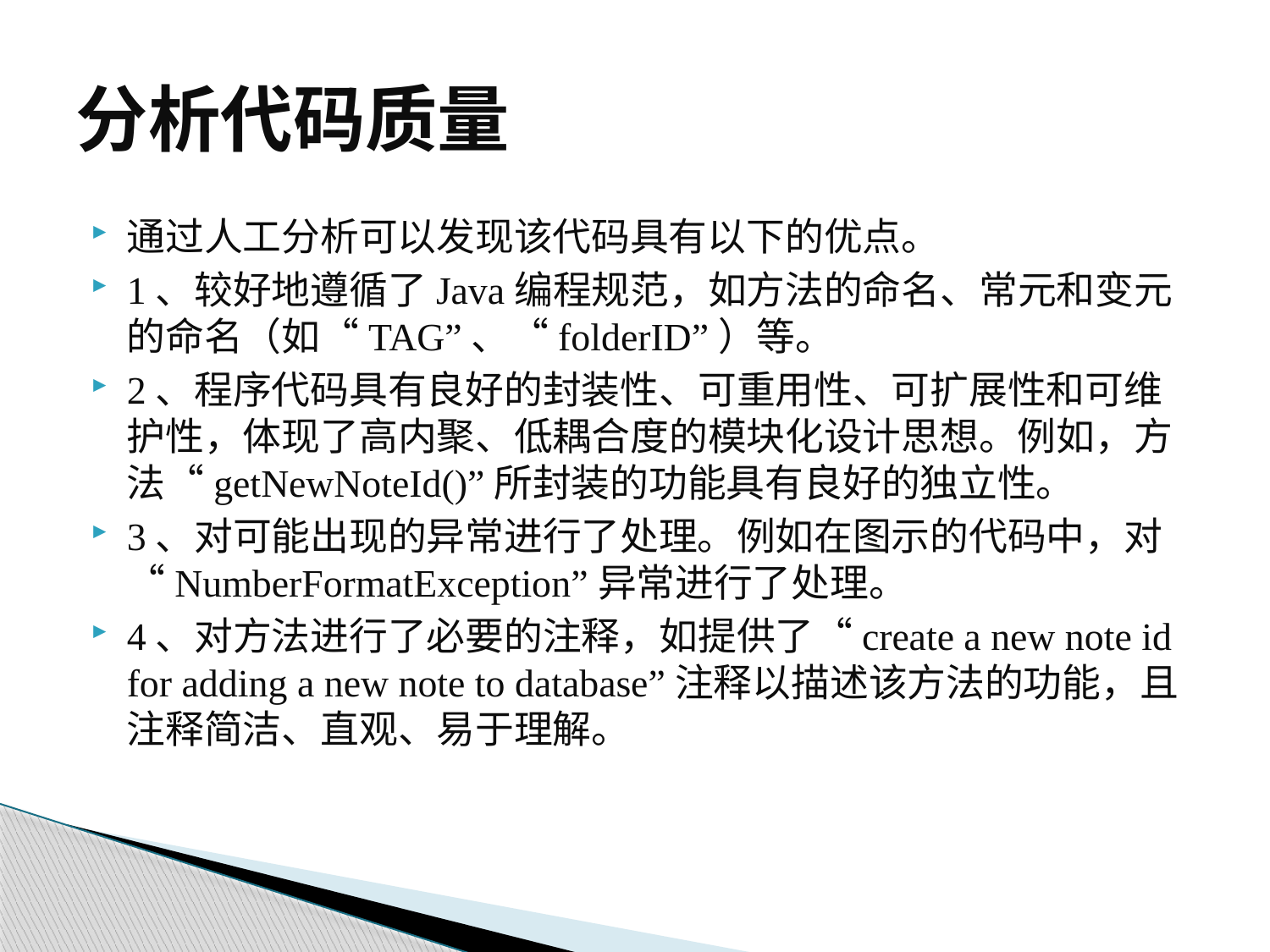

# 分析代码质量
通过人工分析可以发现该代码具有以下的优点。
1、较好地遵循了Java编程规范，如方法的命名、常元和变元的命名（如“TAG”、“folderID”）等。
2、程序代码具有良好的封装性、可重用性、可扩展性和可维护性，体现了高内聚、低耦合度的模块化设计思想。例如，方法“getNewNoteId()”所封装的功能具有良好的独立性。
3、对可能出现的异常进行了处理。例如在图示的代码中，对“NumberFormatException”异常进行了处理。
4、对方法进行了必要的注释，如提供了“create a new note id for adding a new note to database”注释以描述该方法的功能，且注释简洁、直观、易于理解。